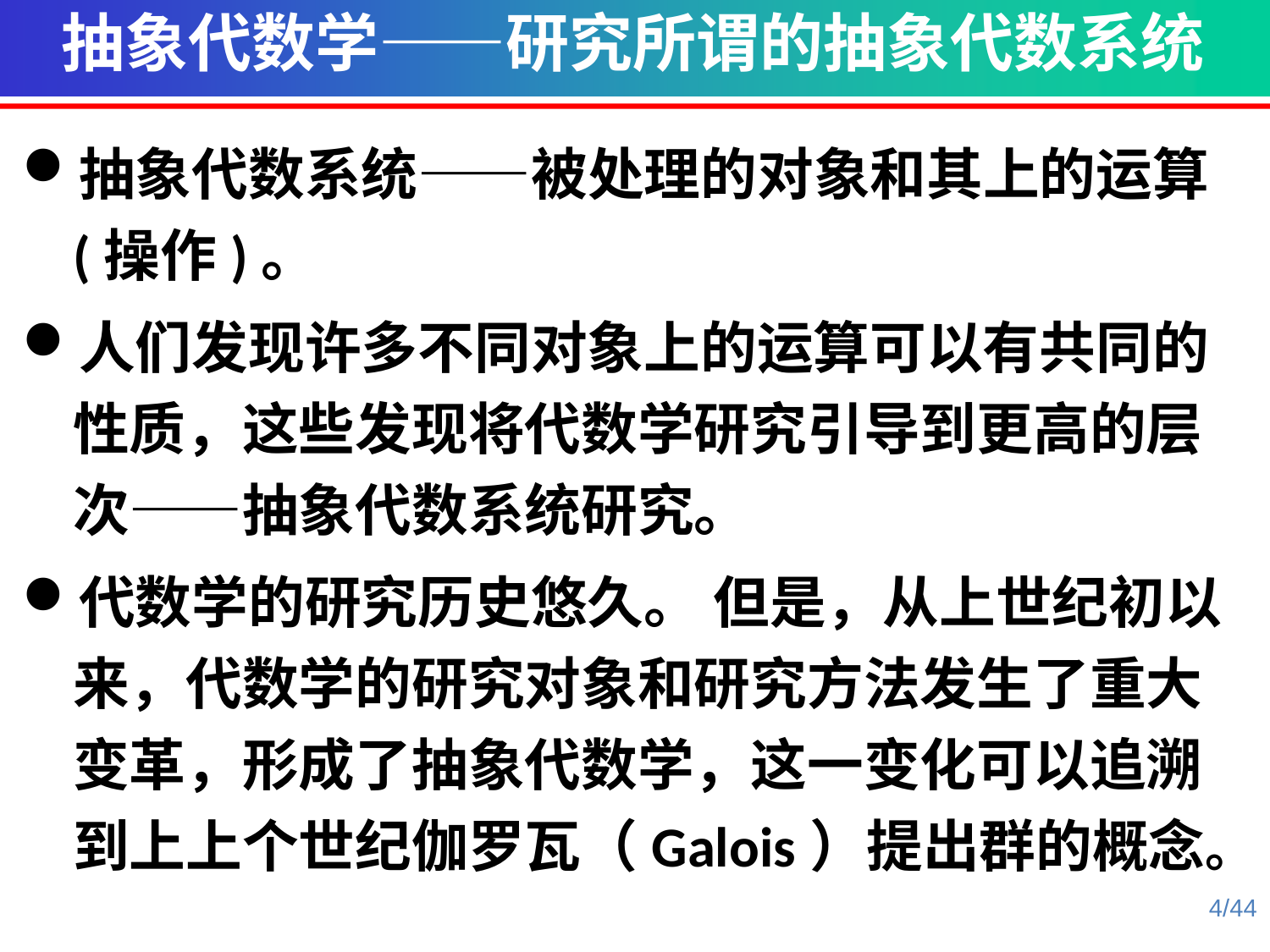

抽象代数学——研究所谓的抽象代数系统
抽象代数系统——被处理的对象和其上的运算(操作)。
人们发现许多不同对象上的运算可以有共同的性质，这些发现将代数学研究引导到更高的层次——抽象代数系统研究。
代数学的研究历史悠久。 但是，从上世纪初以来，代数学的研究对象和研究方法发生了重大变革，形成了抽象代数学，这一变化可以追溯到上上个世纪伽罗瓦（Galois）提出群的概念。
4/44